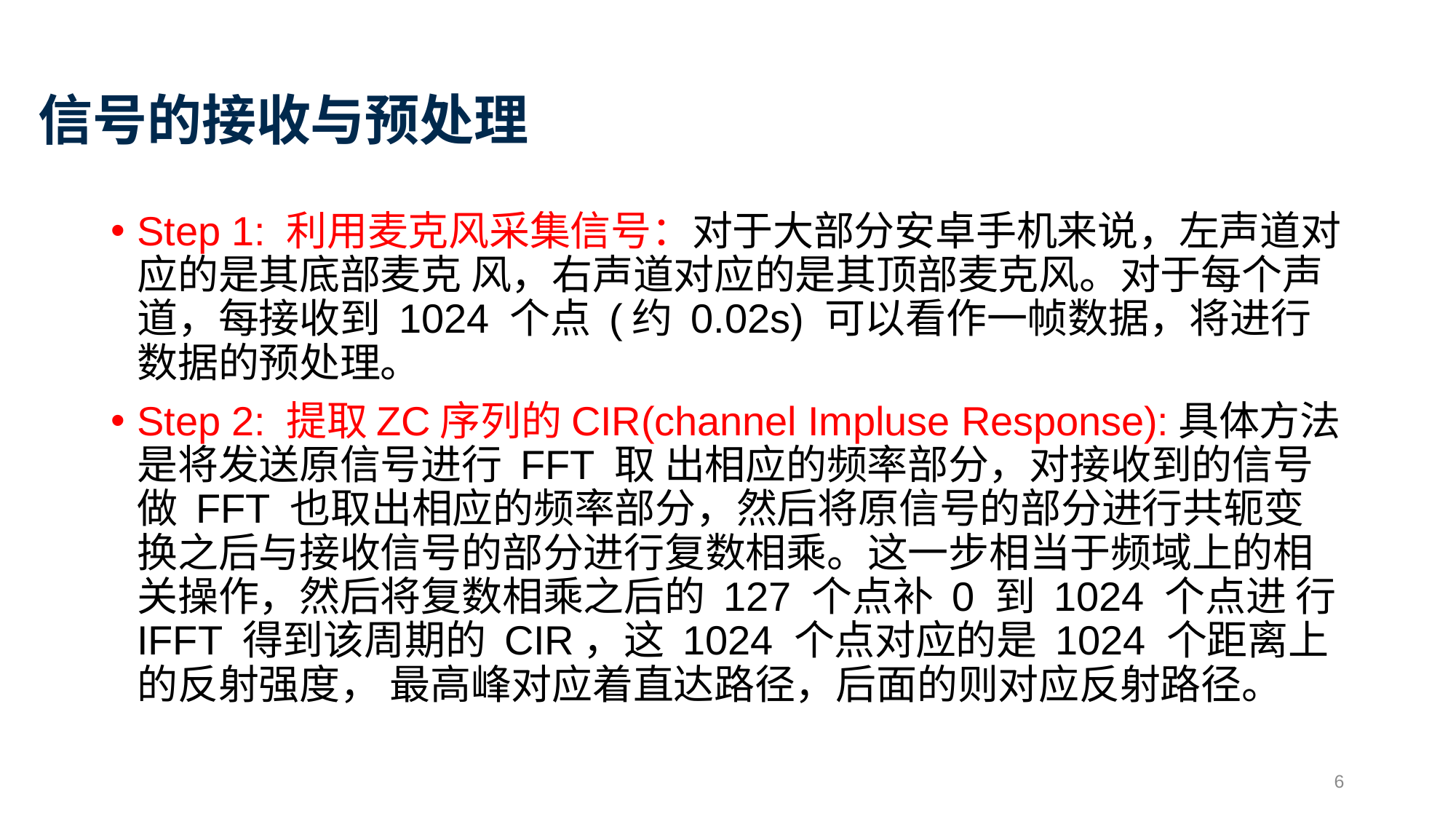

# 信号的接收与预处理
Step 1: 利用麦克风采集信号：对于大部分安卓手机来说，左声道对应的是其底部麦克 风，右声道对应的是其顶部麦克风。对于每个声道，每接收到 1024 个点 (约 0.02s) 可以看作一帧数据，将进行数据的预处理。
Step 2: 提取ZC序列的CIR(channel Impluse Response):具体方法是将发送原信号进行 FFT 取 出相应的频率部分，对接收到的信号做 FFT 也取出相应的频率部分，然后将原信号的部分进行共轭变换之后与接收信号的部分进行复数相乘。这一步相当于频域上的相关操作，然后将复数相乘之后的 127 个点补 0 到 1024 个点进 行 IFFT 得到该周期的 CIR，这 1024 个点对应的是 1024 个距离上的反射强度， 最高峰对应着直达路径，后面的则对应反射路径。
6